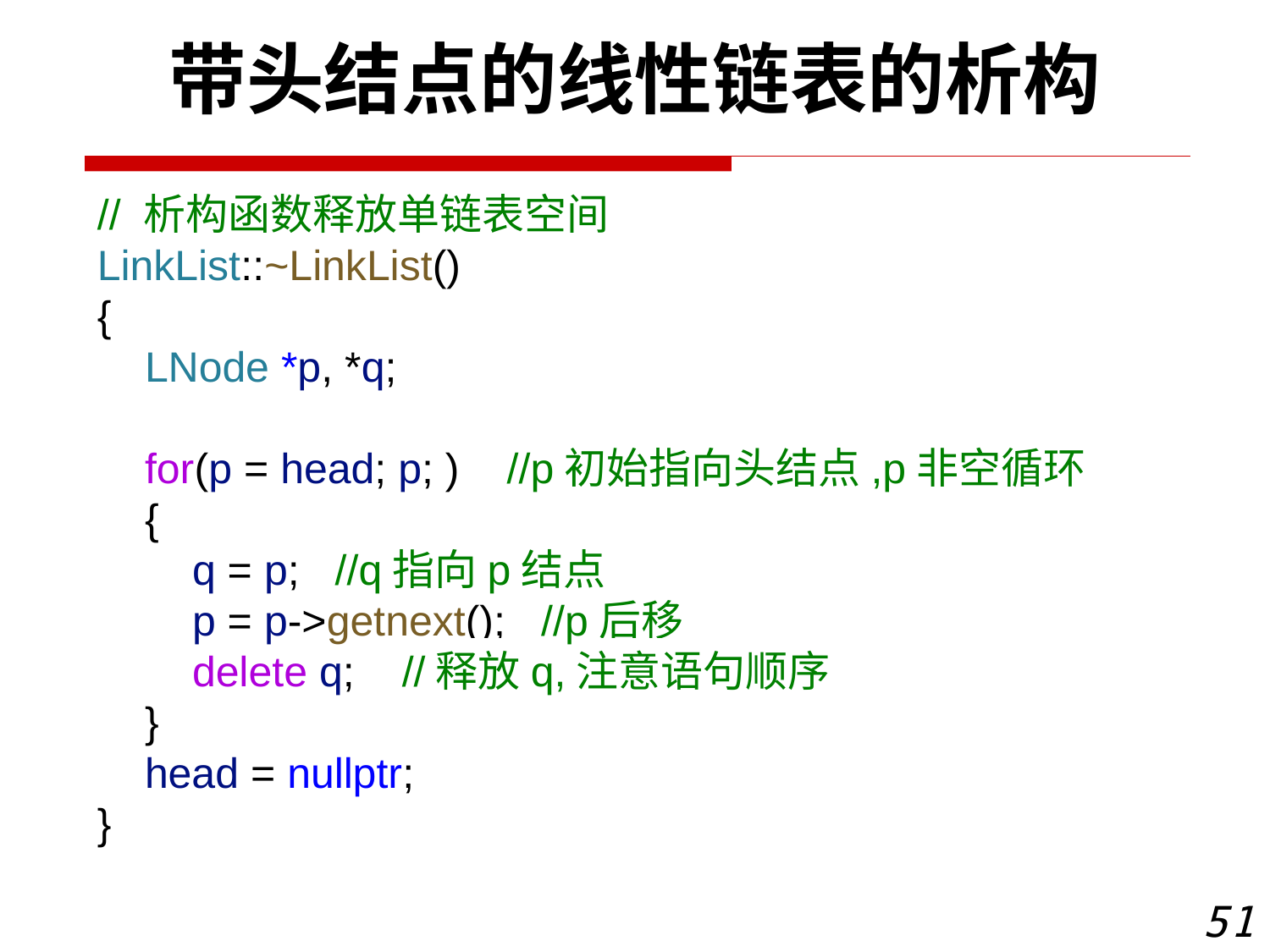

带头结点的线性链表的析构
// 析构函数释放单链表空间
LinkList::~LinkList()
{
    LNode *p, *q;
    for(p = head; p; )    //p初始指向头结点,p非空循环
    {
        q = p;   //q指向p结点
        p = p->getnext();   //p后移
        delete q;    //释放q,注意语句顺序
    }
    head = nullptr;
}
51